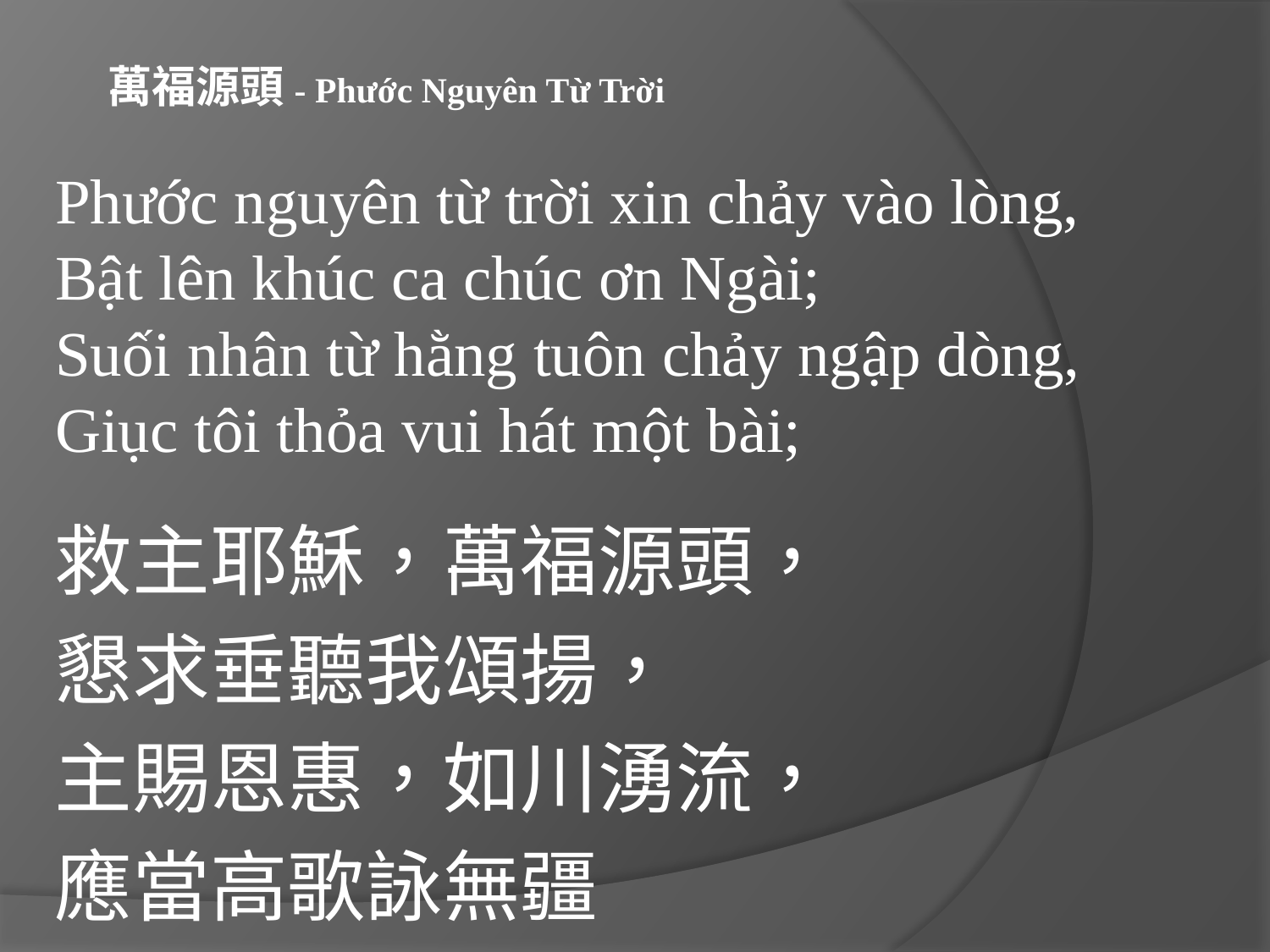

萬福源頭- Phước Nguyên Từ Trời
Phước nguyên từ trời xin chảy vào lòng, 
Bật lên khúc ca chúc ơn Ngài;
Suối nhân từ hằng tuôn chảy ngập dòng, 
Giục tôi thỏa vui hát một bài;
救主耶穌，萬福源頭，
懇求垂聽我頌揚，
主賜恩惠，如川湧流，
應當高歌詠無疆